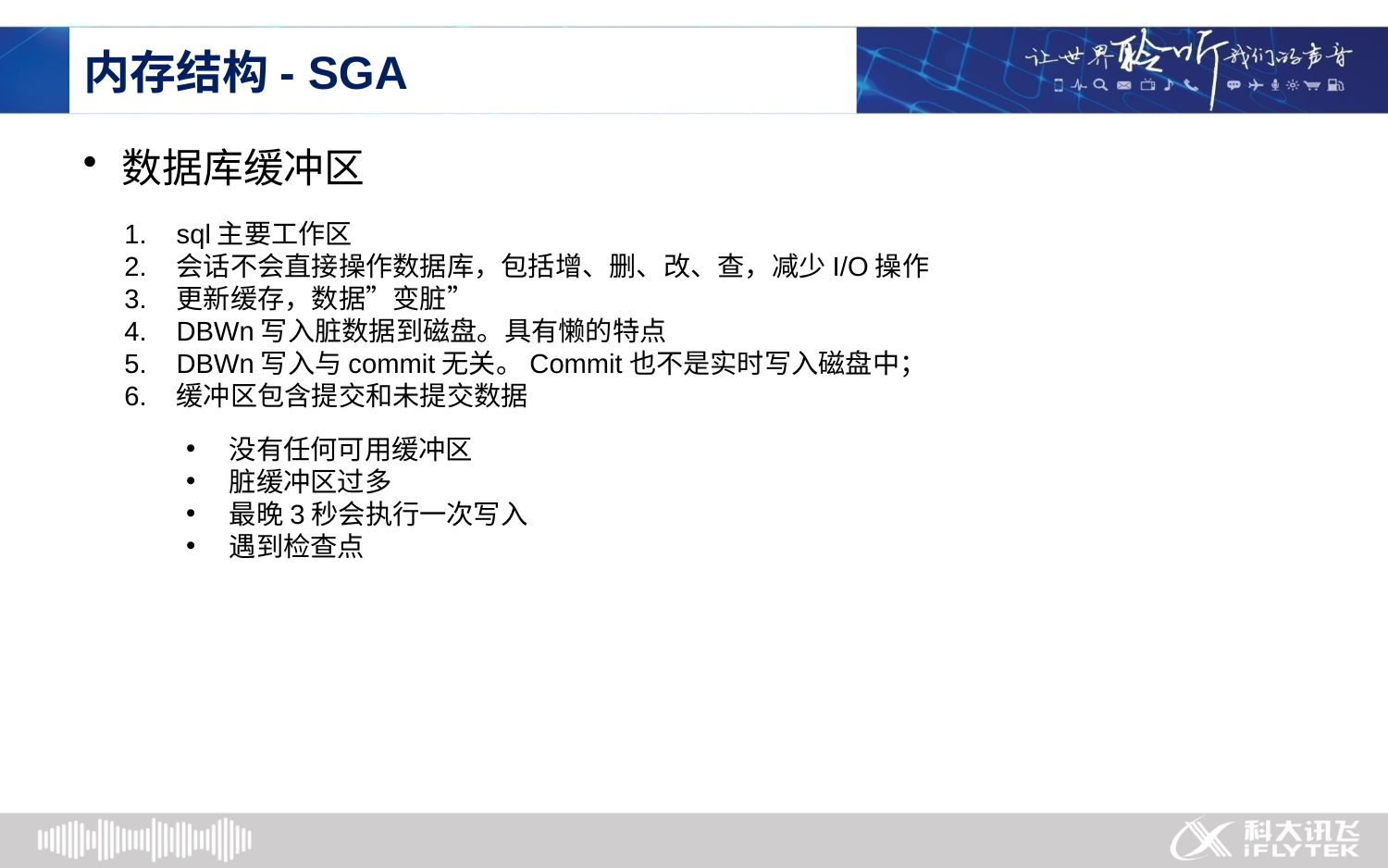

# 内存结构- SGA
数据库缓冲区

sql主要工作区
会话不会直接操作数据库，包括增、删、改、查，减少I/O操作
更新缓存，数据”变脏”
DBWn写入脏数据到磁盘。具有懒的特点
DBWn写入与commit无关。Commit也不是实时写入磁盘中；
缓冲区包含提交和未提交数据

没有任何可用缓冲区
脏缓冲区过多
最晚3秒会执行一次写入
遇到检查点